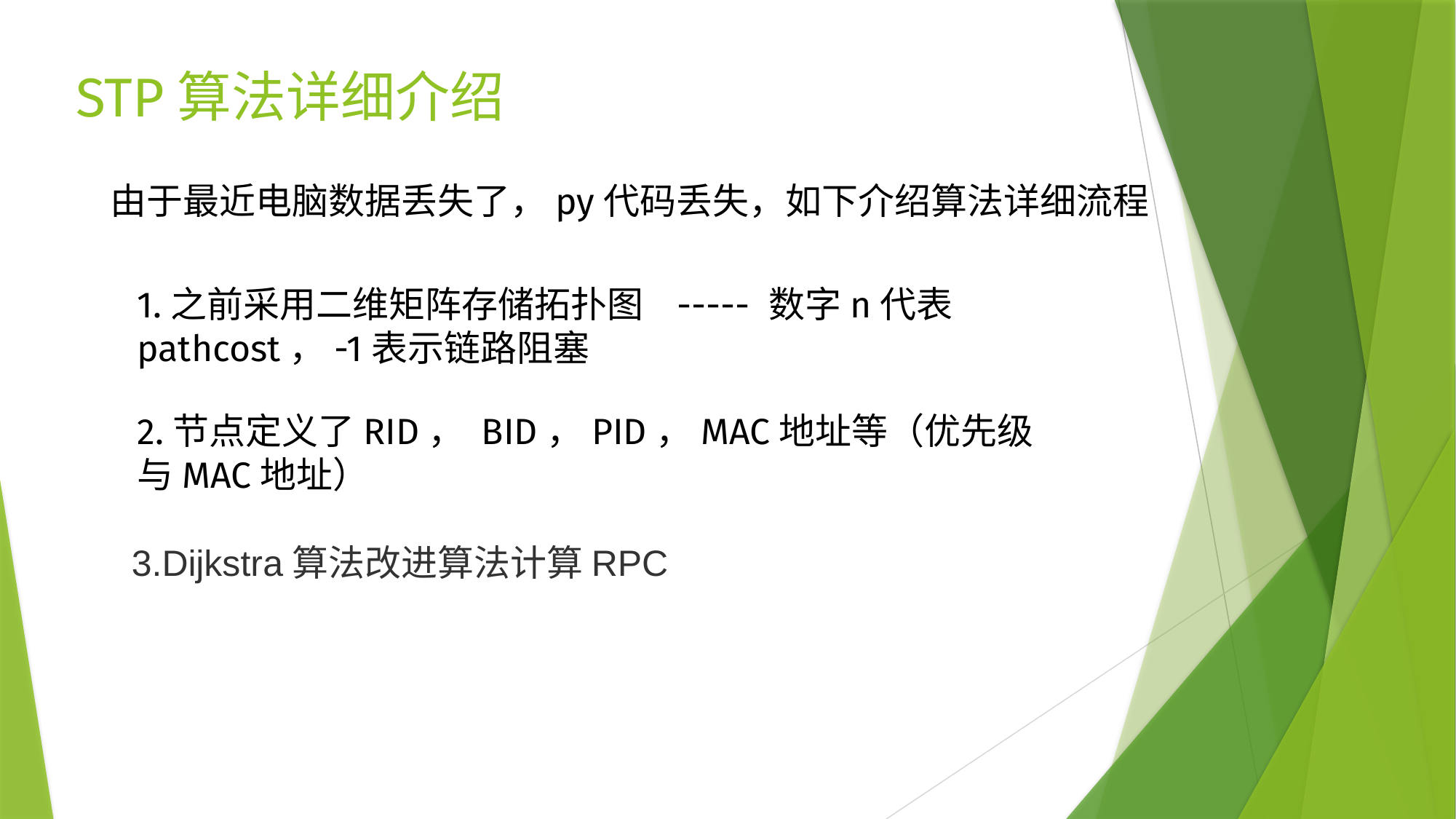

# STP算法详细介绍
由于最近电脑数据丢失了，py代码丢失，如下介绍算法详细流程
1.之前采用二维矩阵存储拓扑图   ----- 数字n代表pathcost，-1表示链路阻塞
2.节点定义了RID， BID，PID，MAC地址等（优先级与MAC地址）

3.Dijkstra算法改进算法计算RPC